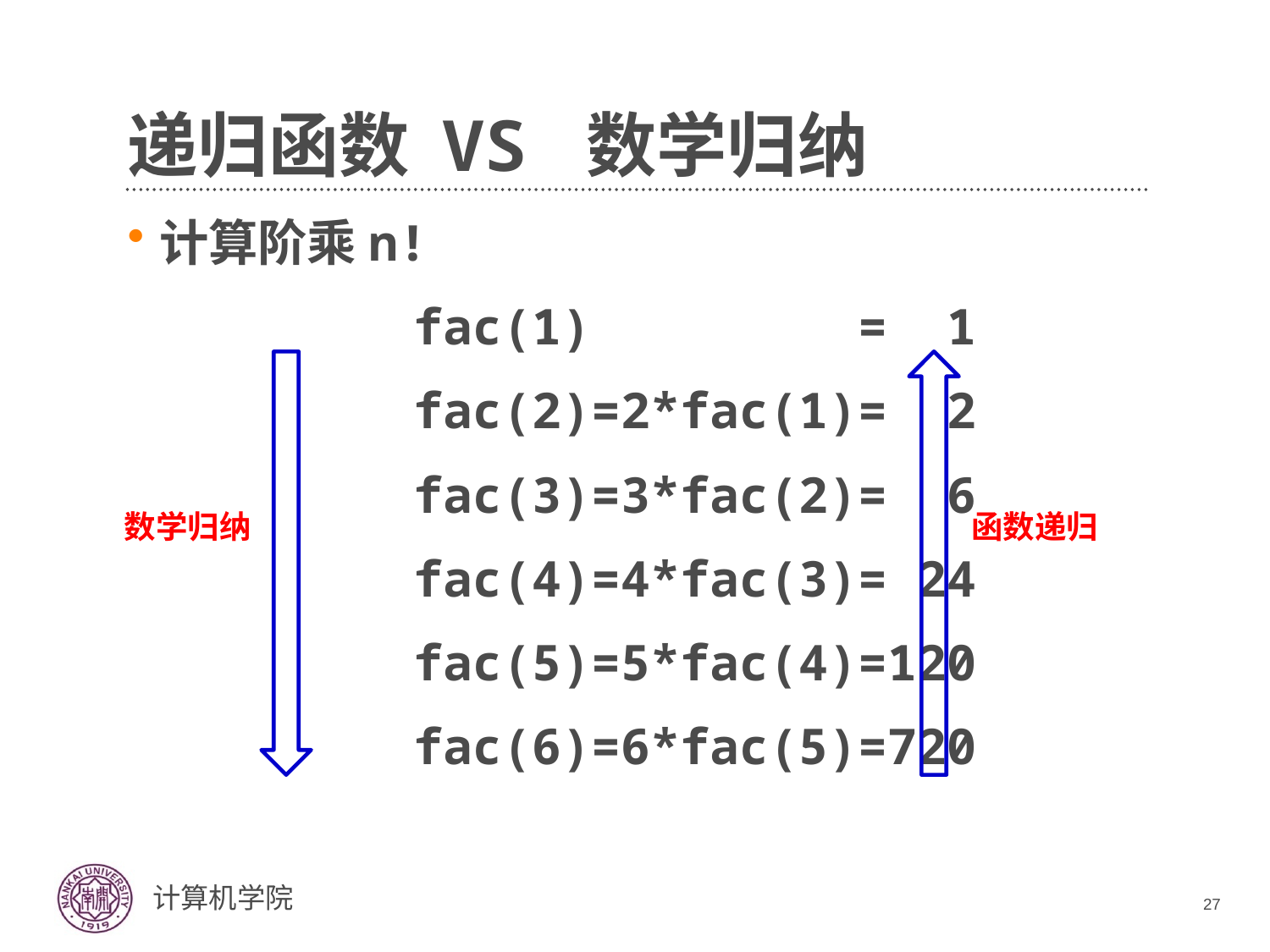

# 递归函数 VS 数学归纳
计算阶乘n!
			fac(1)         =  1
			fac(2)=2*fac(1)=  2
			fac(3)=3*fac(2)=  6
			fac(4)=4*fac(3)= 24
			fac(5)=5*fac(4)=120
			fac(6)=6*fac(5)=720

数学归纳
函数递归
27